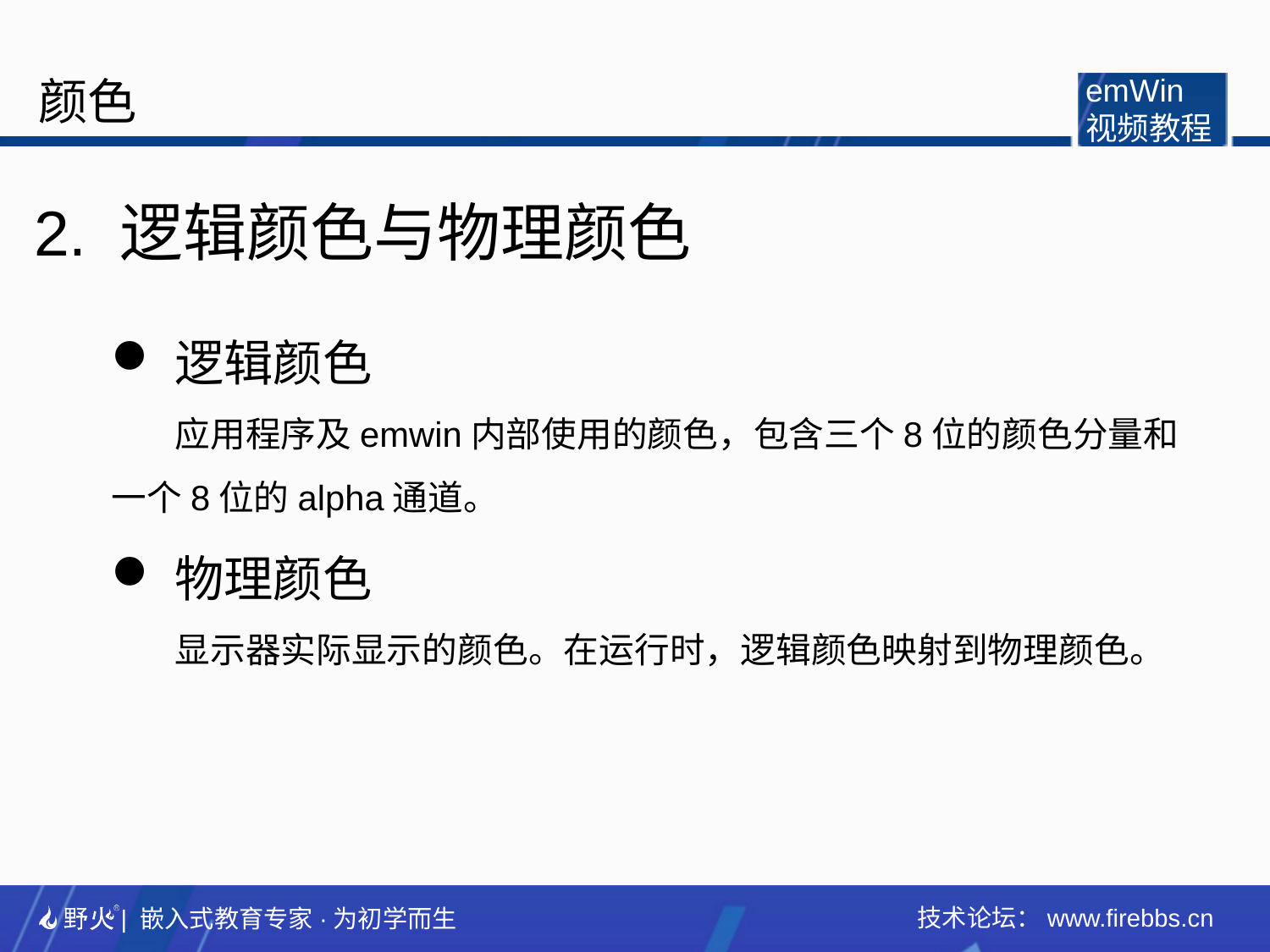

颜色
emWin
视频教程
2. 逻辑颜色与物理颜色
逻辑颜色
应用程序及emwin内部使用的颜色，包含三个8位的颜色分量和一个8位的alpha通道。
物理颜色
显示器实际显示的颜色。在运行时，逻辑颜色映射到物理颜色。